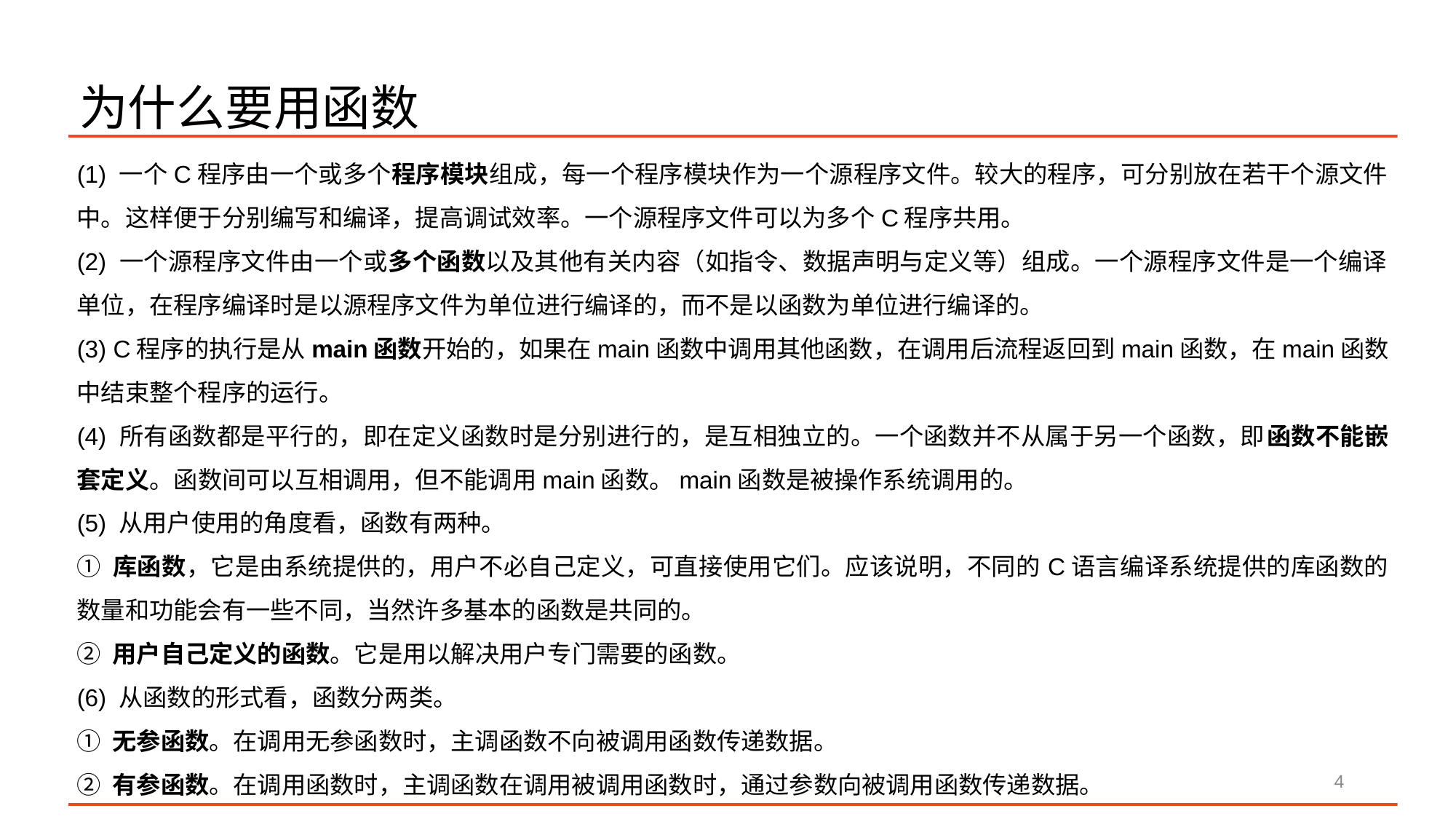

# 为什么要用函数
(1) 一个C程序由一个或多个程序模块组成，每一个程序模块作为一个源程序文件。较大的程序，可分别放在若干个源文件中。这样便于分别编写和编译，提高调试效率。一个源程序文件可以为多个C程序共用。
(2) 一个源程序文件由一个或多个函数以及其他有关内容（如指令、数据声明与定义等）组成。一个源程序文件是一个编译单位，在程序编译时是以源程序文件为单位进行编译的，而不是以函数为单位进行编译的。
(3) C程序的执行是从main函数开始的，如果在main函数中调用其他函数，在调用后流程返回到main函数，在main函数中结束整个程序的运行。
(4) 所有函数都是平行的，即在定义函数时是分别进行的，是互相独立的。一个函数并不从属于另一个函数，即函数不能嵌套定义。函数间可以互相调用，但不能调用main函数。main函数是被操作系统调用的。
(5) 从用户使用的角度看，函数有两种。
① 库函数，它是由系统提供的，用户不必自己定义，可直接使用它们。应该说明，不同的C语言编译系统提供的库函数的数量和功能会有一些不同，当然许多基本的函数是共同的。
② 用户自己定义的函数。它是用以解决用户专门需要的函数。
(6) 从函数的形式看，函数分两类。
① 无参函数。在调用无参函数时，主调函数不向被调用函数传递数据。
② 有参函数。在调用函数时，主调函数在调用被调用函数时，通过参数向被调用函数传递数据。
4